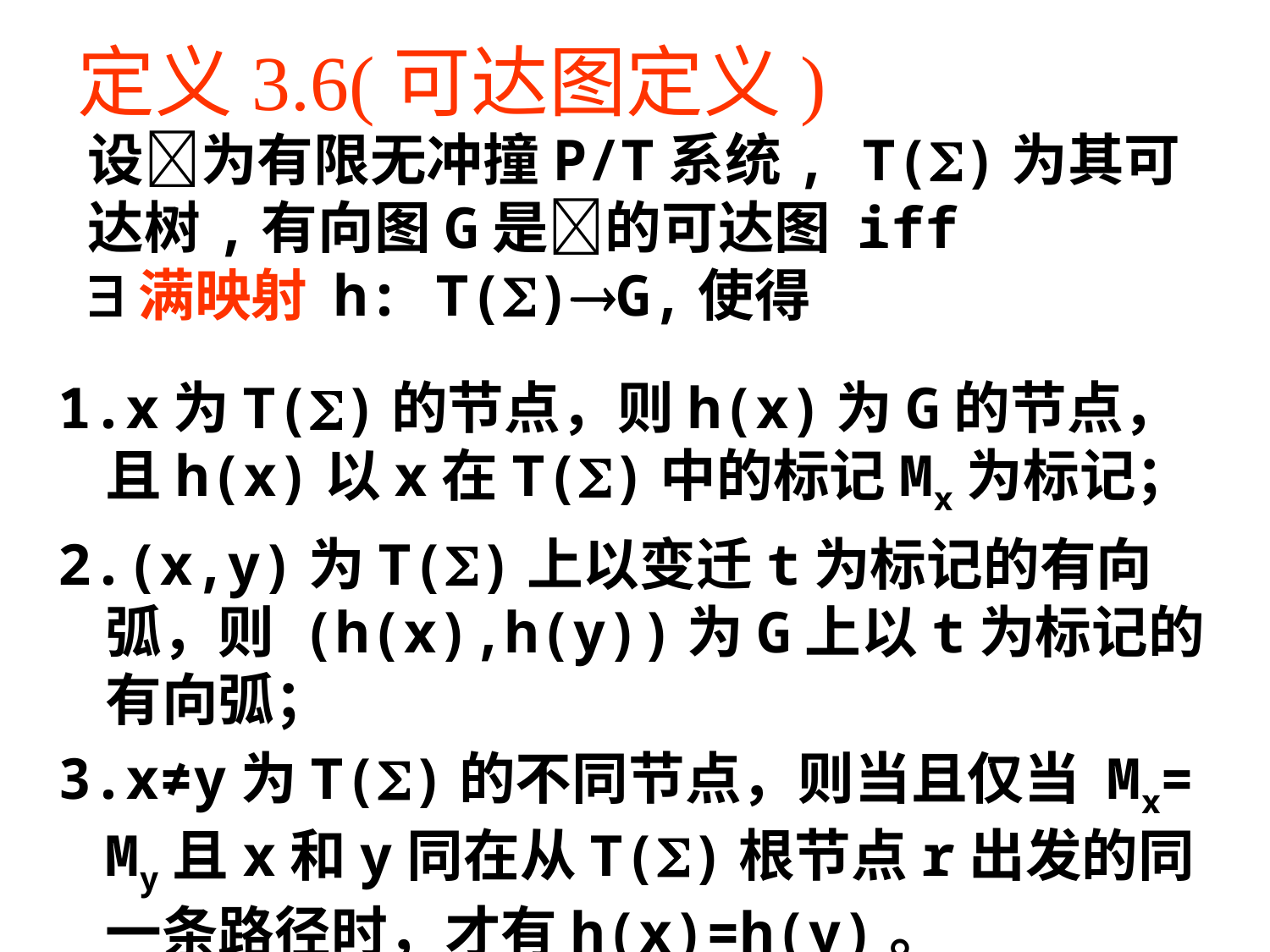

# 定义3.6(可达图定义)
设Σ为有限无冲撞P/T系统, T(Σ)为其可达树,有向图G是Σ的可达图 iff
∃满映射 h: T(Σ)→G,使得
1.x为T(Σ)的节点，则h(x)为G的节点，且h(x)以x在T(Σ)中的标记Mx为标记；
2.(x,y)为T(Σ)上以变迁t为标记的有向弧，则 (h(x),h(y))为G上以t为标记的有向弧；
3.x≠y为T(Σ)的不同节点，则当且仅当 Mx= My且x和y同在从T(Σ)根节点r出发的同一条路径时，才有h(x)=h(y)。